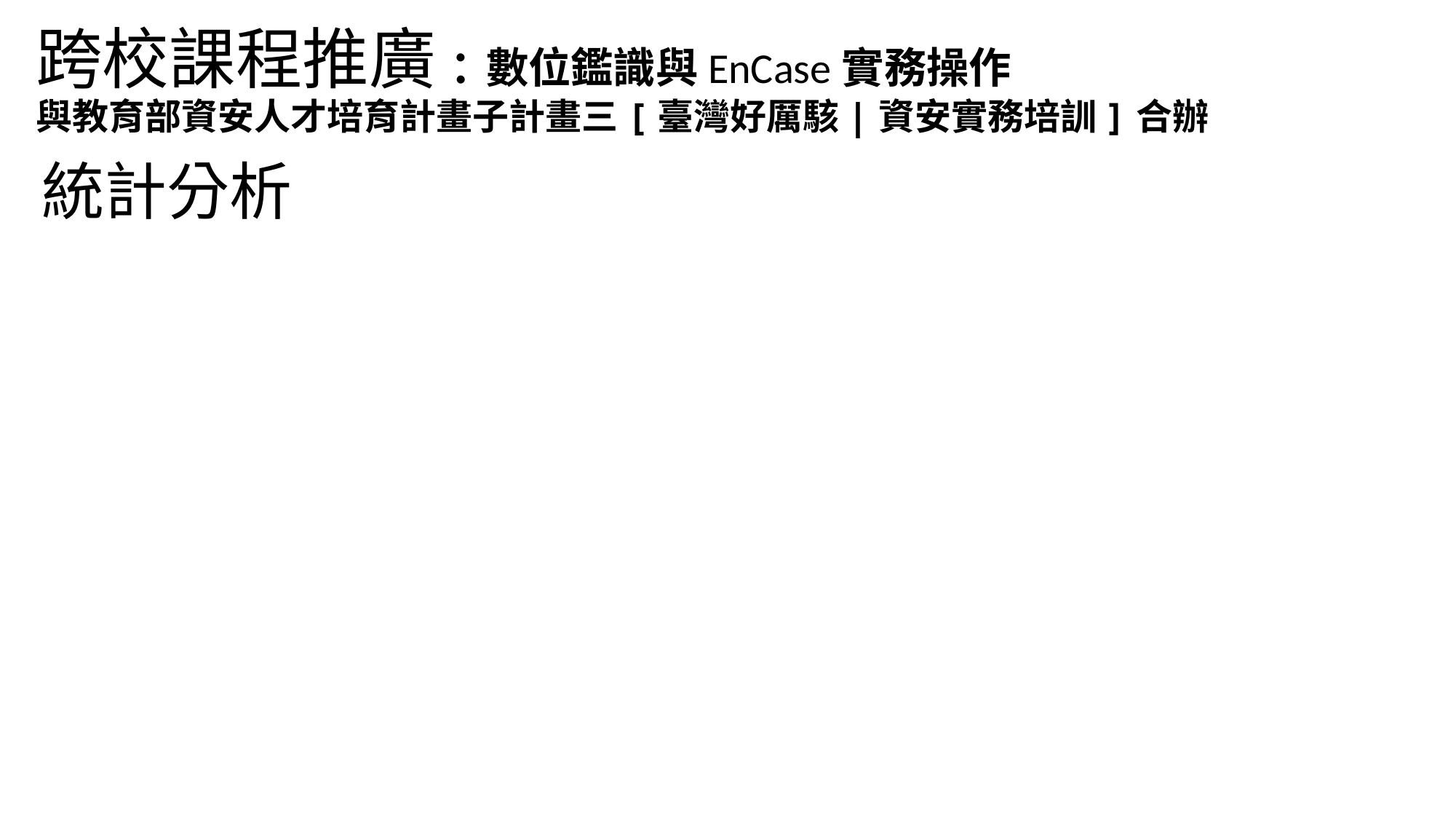

跨校課程推廣:數位鑑識與EnCase實務操作
與教育部資安人才培育計畫子計畫三[臺灣好厲駭|資安實務培訓]合辦
# 統計分析